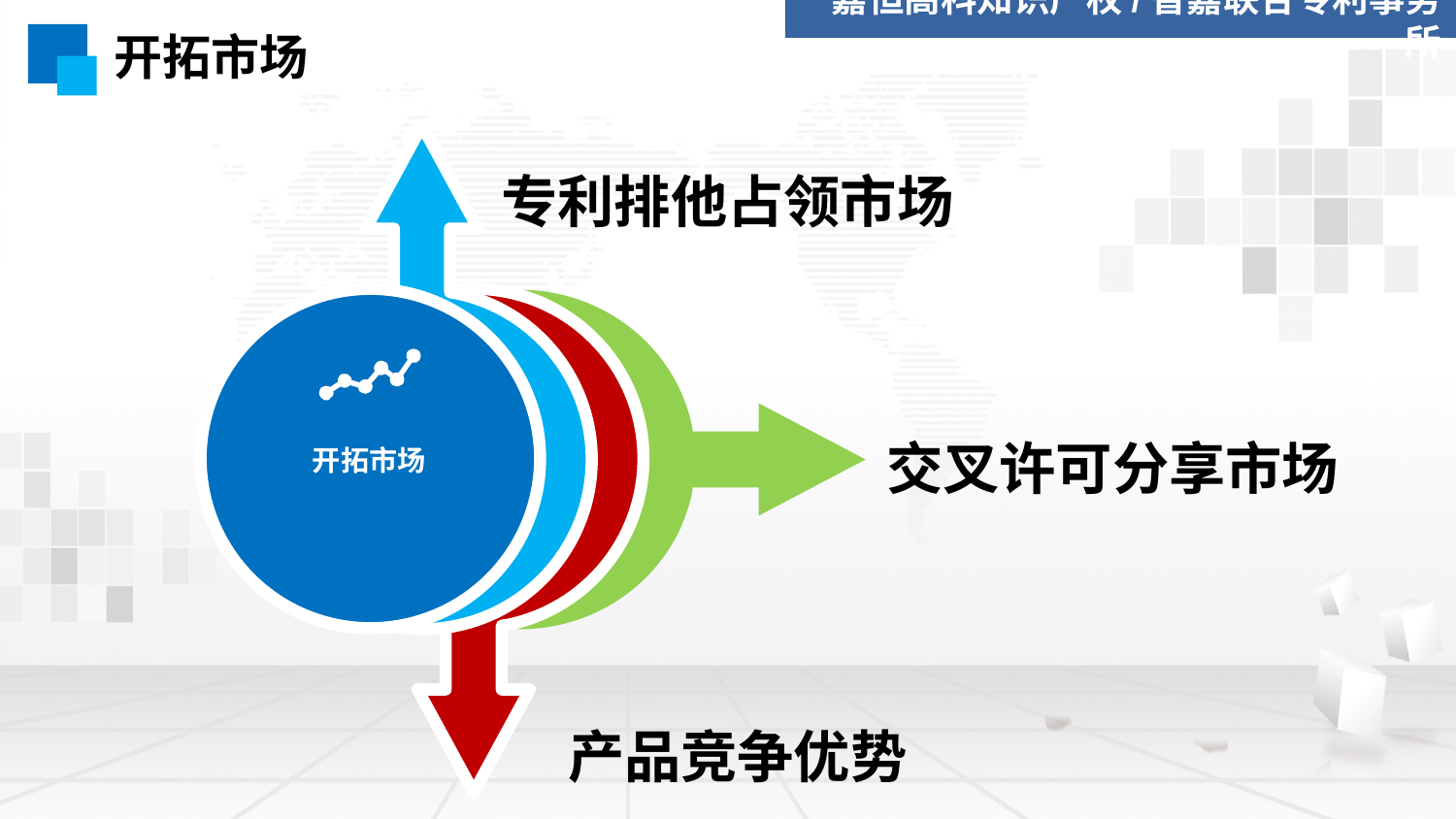

嘉恒高科知识产权/智嘉联合专利事务所
# 开拓市场

开拓市场
专利排他占领市场
交叉许可分享市场
产品竞争优势